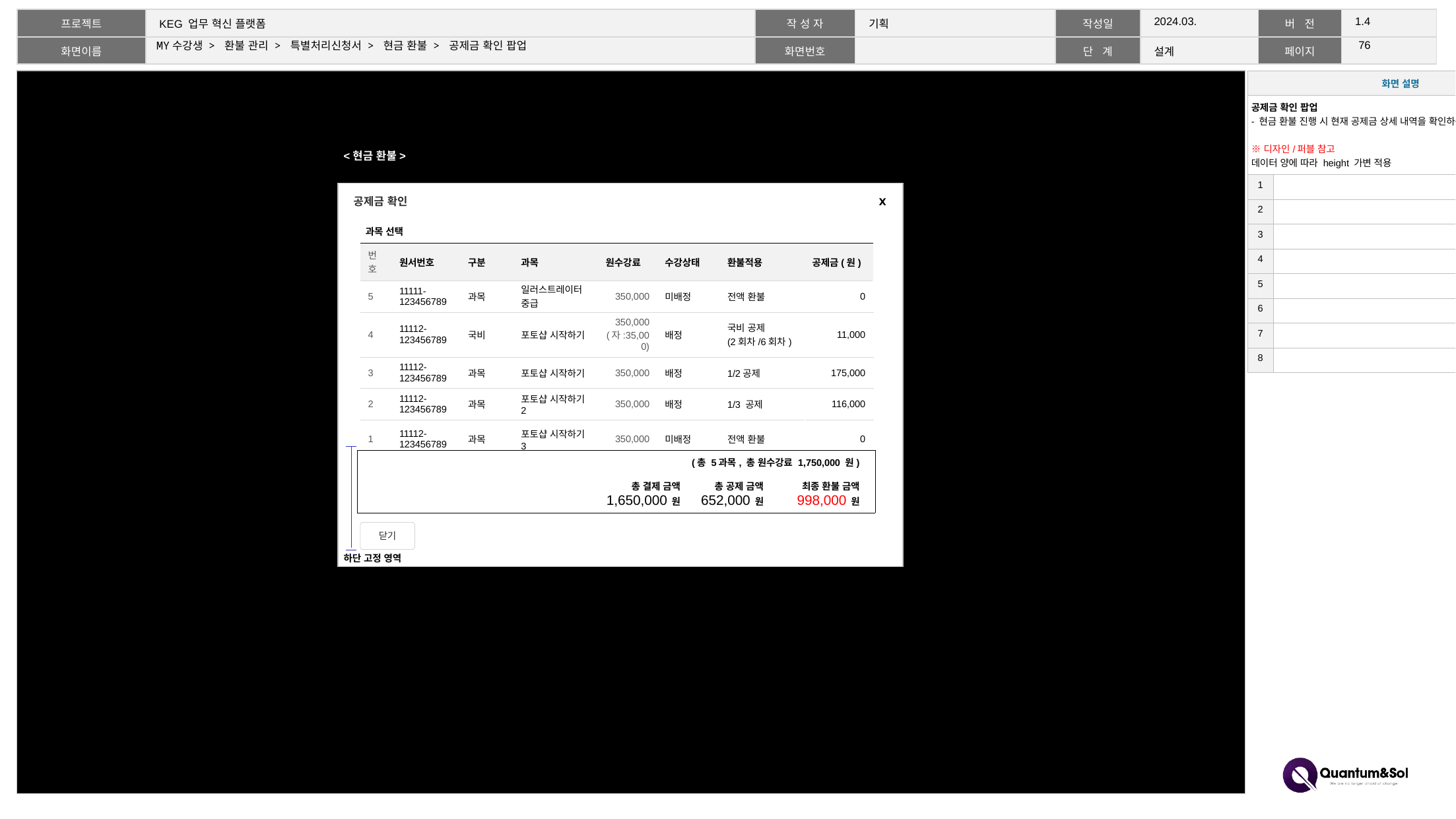

76

# MY수강생 > 환불 관리 > 특별처리신청서 > 현금 환불 > 공제금 확인 팝업
| 화면 설명 |  |
| --- | --- |
| 공제금 확인 팝업 - 현금 환불 진행 시 현재 공제금 상세 내역을 확인하는 화면 ※디자인/퍼블 참고 데이터 양에 따라 height 가변 적용 |  |
| 1 |  |
| 2 |  |
| 3 |  |
| 4 |  |
| 5 |  |
| 6 |  |
| 7 |  |
| 8 |  |
<현금 환불>
공제금 확인
Ⅹ
| 과목 선택 |  |  |  |  |  |  |  |
| --- | --- | --- | --- | --- | --- | --- | --- |
| 번호 | 원서번호 | 구분 | 과목 | 원수강료 | 수강상태 | 환불적용 | 공제금(원) |
| 5 | 11111-123456789 | 과목 | 일러스트레이터 중급 | 350,000 | 미배정 | 전액 환불 | 0 |
| 4 | 11112-123456789 | 국비 | 포토샵 시작하기 | 350,000 (자:35,000) | 배정 | 국비 공제 (2회차/6회차) | 11,000 |
| 3 | 11112-123456789 | 과목 | 포토샵 시작하기 | 350,000 | 배정 | 1/2공제 | 175,000 |
| 2 | 11112-123456789 | 과목 | 포토샵 시작하기2 | 350,000 | 배정 | 1/3 공제 | 116,000 |
| 1 | 11112-123456789 | 과목 | 포토샵 시작하기3 | 350,000 | 미배정 | 전액 환불 | 0 |
|  | (총 5과목, 총 원수강료 1,750,000 원) |  |  |
| --- | --- | --- | --- |
|  | 총 결제 금액 1,650,000 원 | 총 공제 금액 652,000 원 | 최종 환불 금액 998,000 원 |
닫기
하단 고정 영역